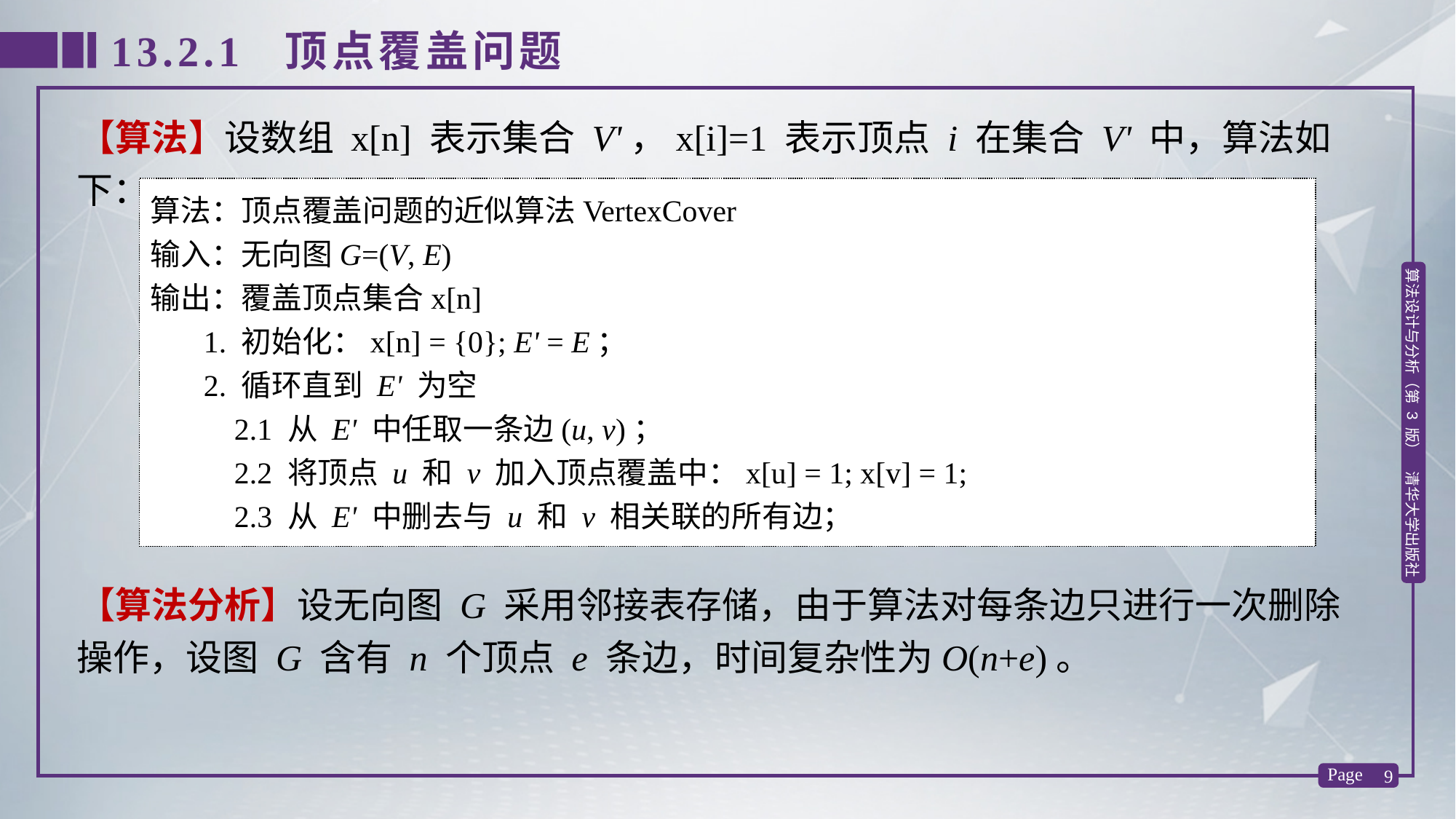

13.2.1  顶点覆盖问题
【算法】设数组 x[n] 表示集合 V'，x[i]=1 表示顶点 i 在集合 V' 中，算法如下：
算法：顶点覆盖问题的近似算法VertexCover
输入：无向图G=(V, E)
输出：覆盖顶点集合x[n]
       1. 初始化：x[n] = {0}; E' = E；
       2. 循环直到 E' 为空
           2.1 从 E' 中任取一条边(u, v)；
           2.2 将顶点 u 和 v 加入顶点覆盖中：x[u] = 1; x[v] = 1;
           2.3 从 E' 中删去与 u 和 v 相关联的所有边；
【算法分析】设无向图 G 采用邻接表存储，由于算法对每条边只进行一次删除操作，设图 G 含有 n 个顶点 e 条边，时间复杂性为O(n+e)。